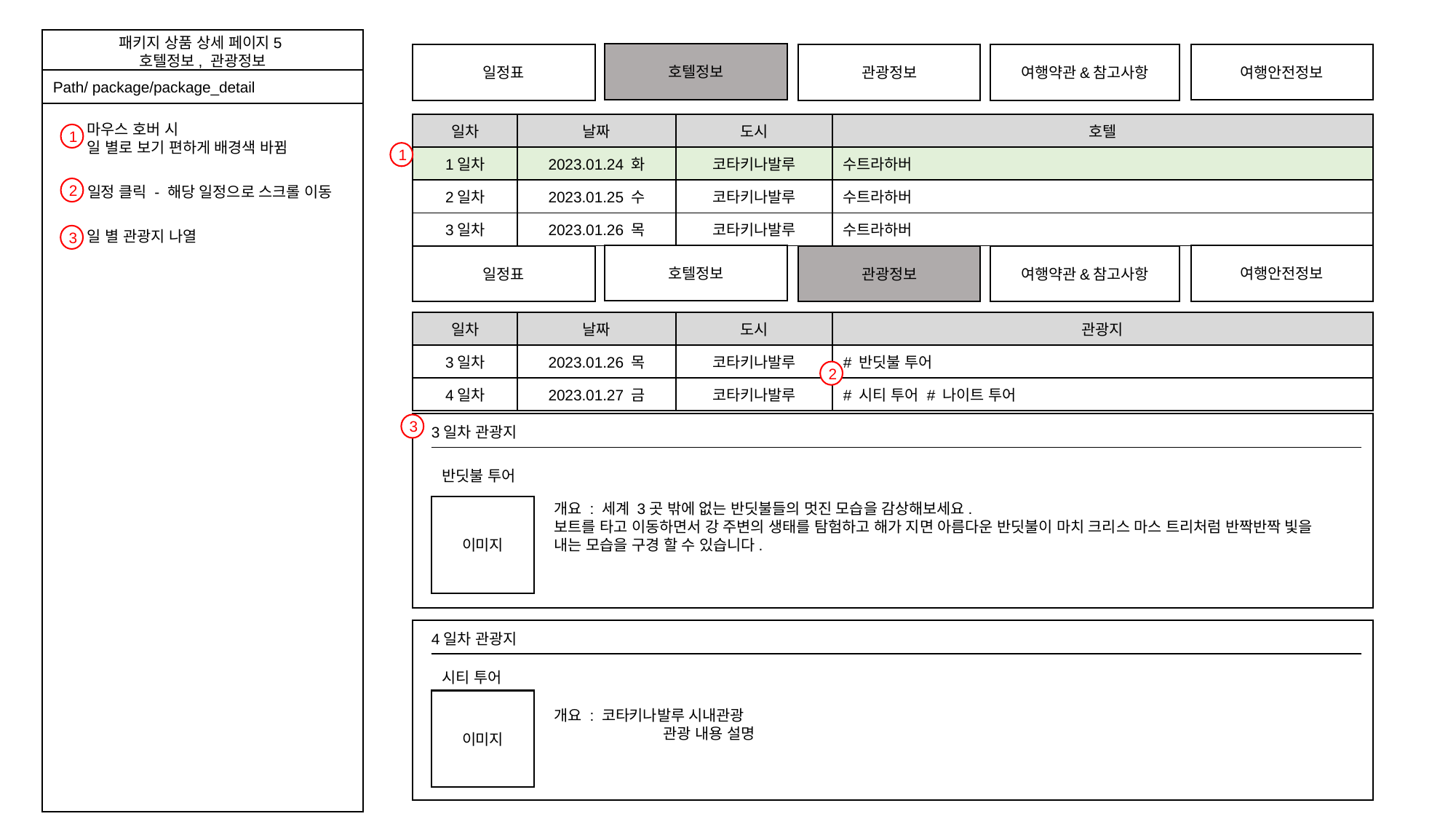

패키지 상품 상세 페이지5
호텔정보, 관광정보
호텔정보
여행안전정보
일정표
관광정보
여행약관&참고사항
Path/ package/package_detail

마우스 호버 시
일 별로 보기 편하게 배경색 바뀜
| 일차 | 날짜 | 도시 | 호텔 |
| --- | --- | --- | --- |
| 1일차 | 2023.01.24 화 | 코타키나발루 | 수트라하버 |
| 2일차 | 2023.01.25 수 | 코타키나발루 | 수트라하버 |
| 3일차 | 2023.01.26 목 | 코타키나발루 | 수트라하버 |
1
1
일정 클릭 - 해당 일정으로 스크롤 이동
2
일 별 관광지 나열
3
호텔정보
여행안전정보
일정표
관광정보
여행약관&참고사항
| 일차 | 날짜 | 도시 | 관광지 |
| --- | --- | --- | --- |
| 3일차 | 2023.01.26 목 | 코타키나발루 | # 반딧불 투어 |
| 4일차 | 2023.01.27 금 | 코타키나발루 | # 시티 투어 # 나이트 투어 |
2

3
3일차 관광지
반딧불 투어
개요 : 세계 3곳 밖에 없는 반딧불들의 멋진 모습을 감상해보세요.
보트를 타고 이동하면서 강 주변의 생태를 탐험하고 해가 지면 아름다운 반딧불이 마치 크리스 마스 트리처럼 반짝반짝 빛을 내는 모습을 구경 할 수 있습니다.

이미지

4일차 관광지
시티 투어
이미지
개요 : 코타키나발루 시내관광
	관광 내용 설명